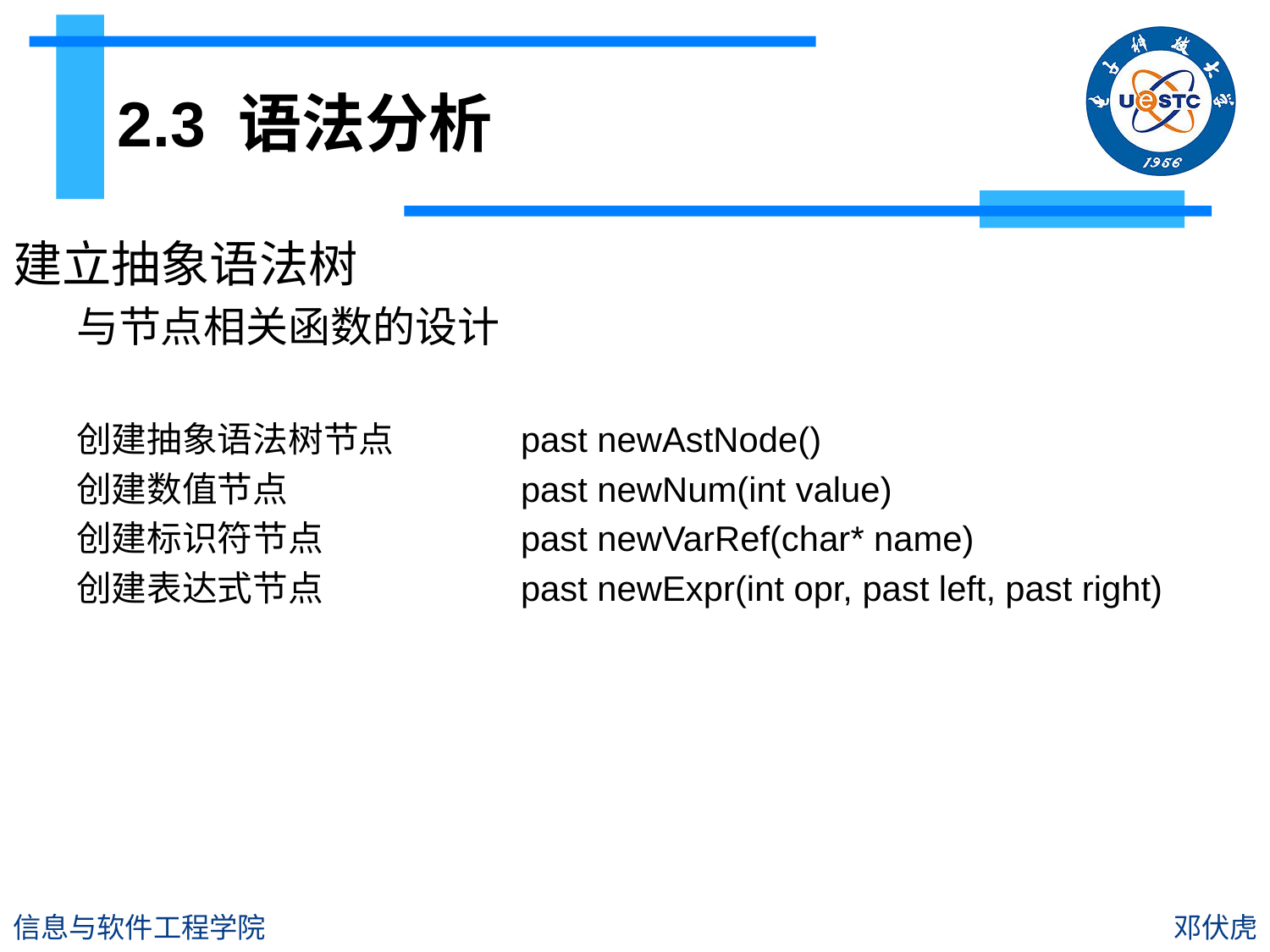

# 2.3 语法分析
建立抽象语法树
与节点相关函数的设计

创建抽象语法树节点      	past newAstNode()
创建数值节点		past newNum(int value)
创建标识符节点		past newVarRef(char* name)
创建表达式节点		past newExpr(int opr, past left, past right)
36
信息与软件工程学院
邓伏虎